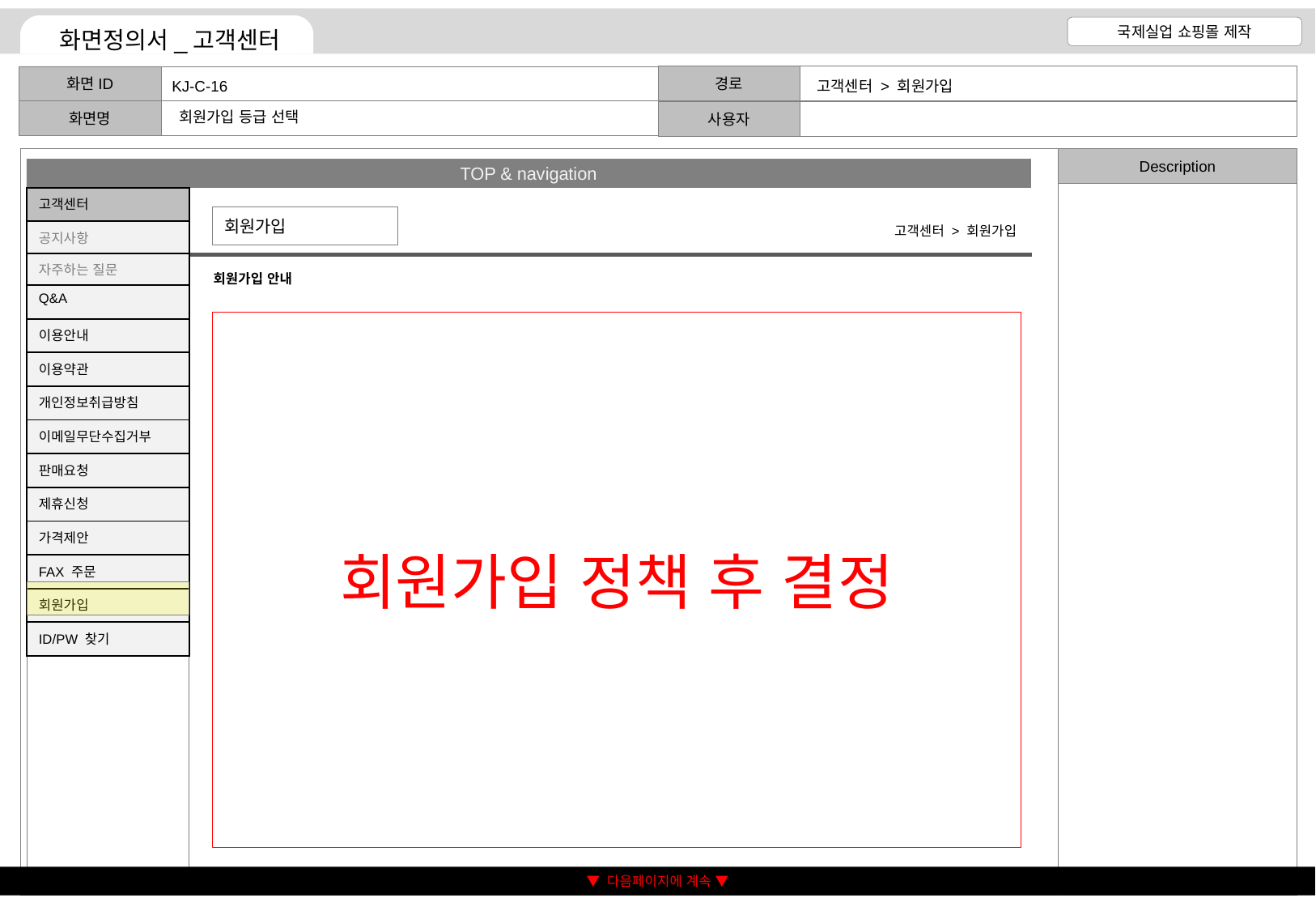

KJ-C-16
고객센터 > 회원가입
회원가입 등급 선택

회원가입
고객센터 > 회원가입
회원가입 안내
회원가입 정책 후 결정

▼ 다음페이지에 계속 ▼